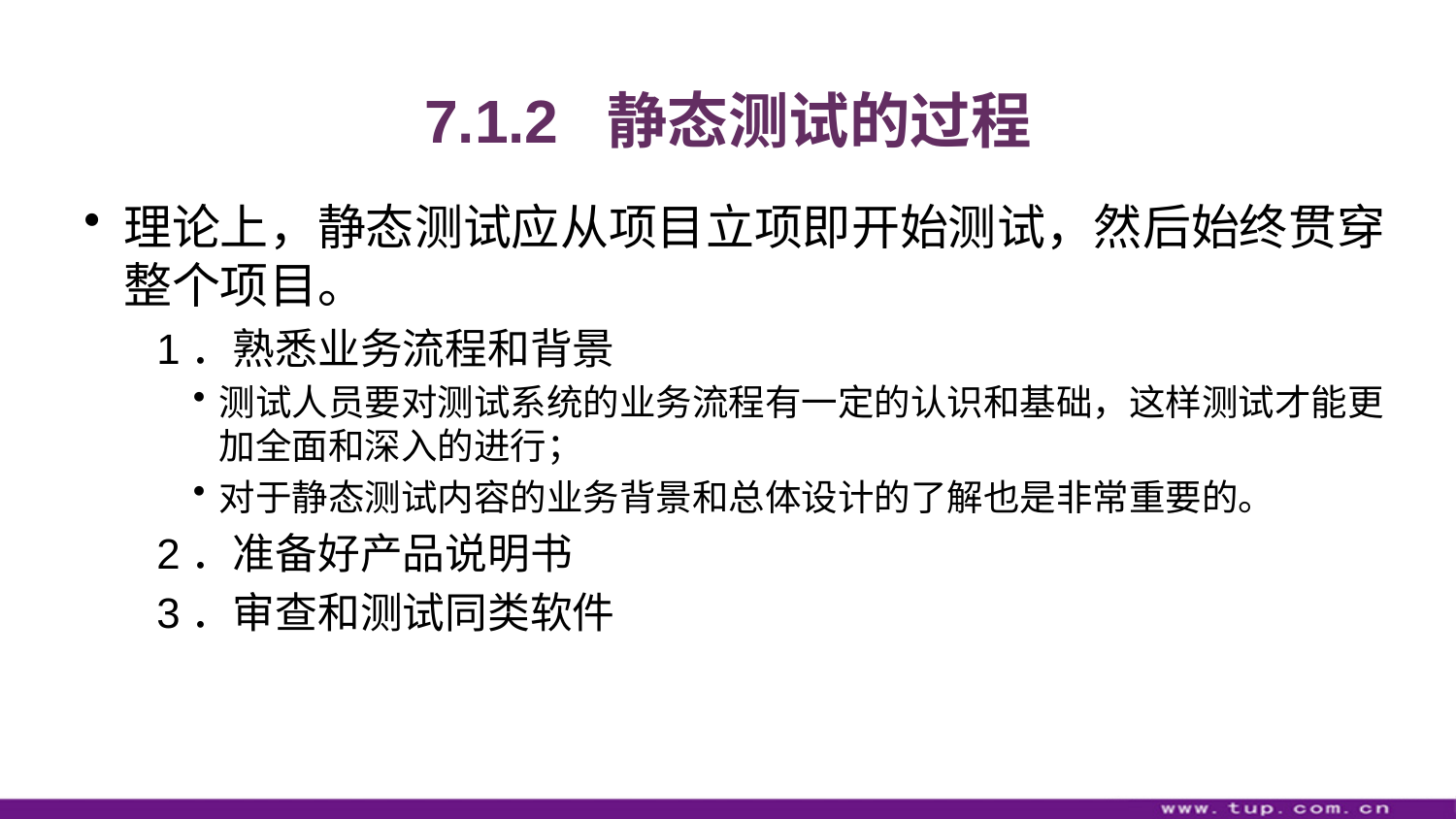

# 7.1.2  静态测试的过程
理论上，静态测试应从项目立项即开始测试，然后始终贯穿整个项目。
1．熟悉业务流程和背景
测试人员要对测试系统的业务流程有一定的认识和基础，这样测试才能更加全面和深入的进行；
对于静态测试内容的业务背景和总体设计的了解也是非常重要的。
2．准备好产品说明书
3．审查和测试同类软件